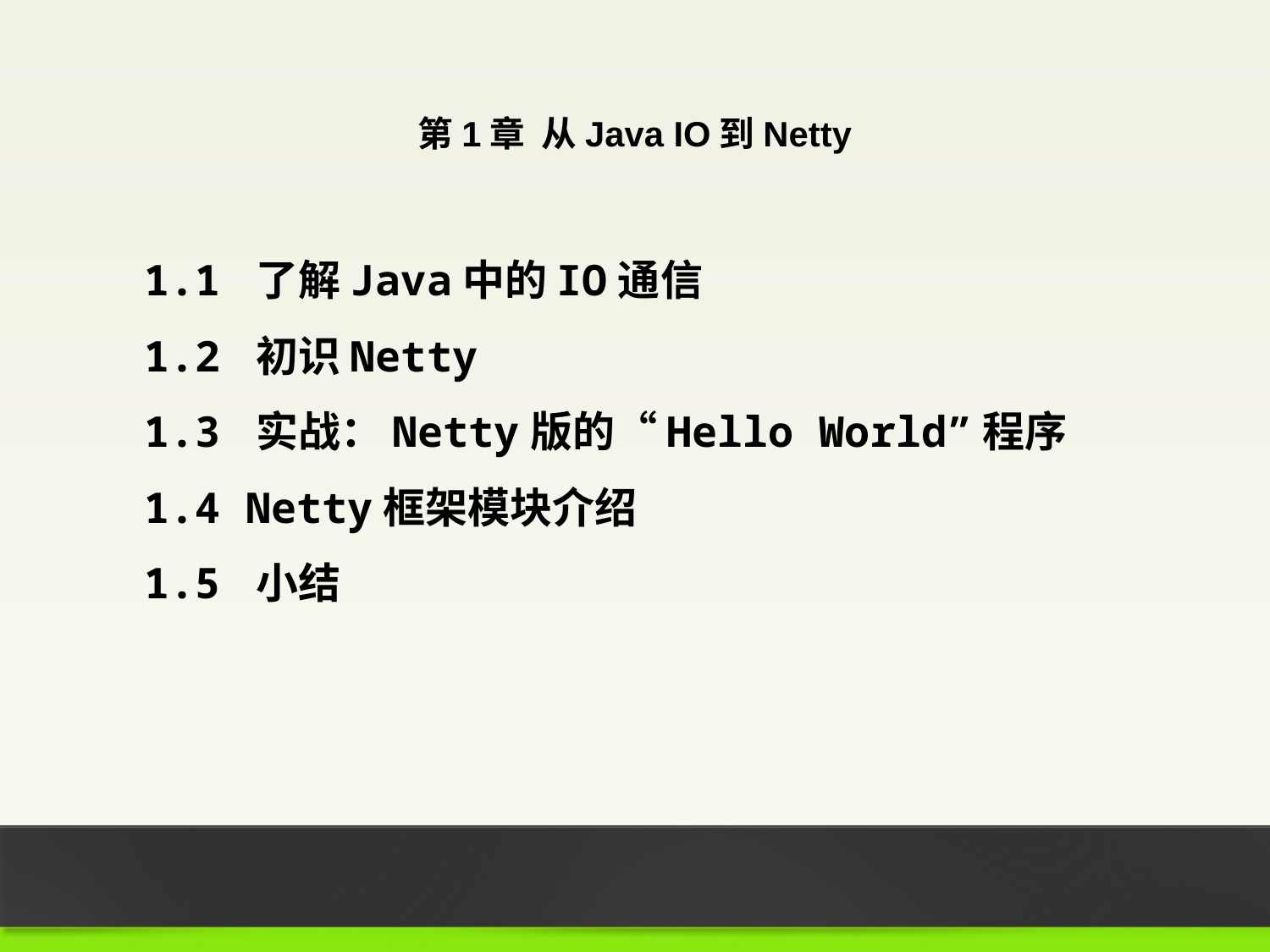

第1章  从Java IO到Netty
1.1 了解Java中的IO通信
1.2 初识Netty
1.3 实战：Netty版的“Hello World”程序
1.4 Netty框架模块介绍
1.5 小结